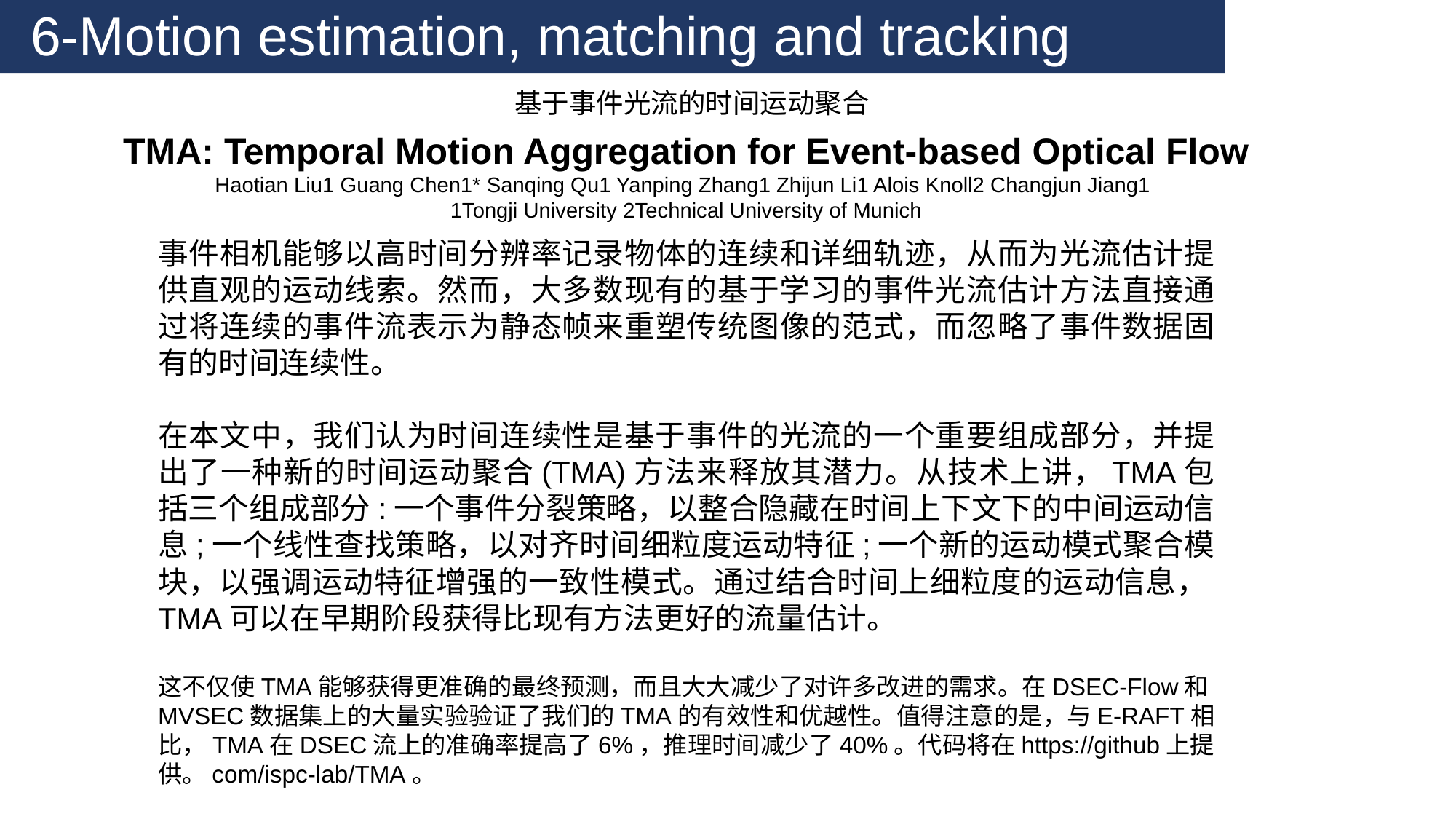

6-Motion estimation, matching and tracking
基于事件光流的时间运动聚合
TMA: Temporal Motion Aggregation for Event-based Optical Flow
Haotian Liu1 Guang Chen1* Sanqing Qu1 Yanping Zhang1 Zhijun Li1 Alois Knoll2 Changjun Jiang1
1Tongji University 2Technical University of Munich
事件相机能够以高时间分辨率记录物体的连续和详细轨迹，从而为光流估计提供直观的运动线索。然而，大多数现有的基于学习的事件光流估计方法直接通过将连续的事件流表示为静态帧来重塑传统图像的范式，而忽略了事件数据固有的时间连续性。

在本文中，我们认为时间连续性是基于事件的光流的一个重要组成部分，并提出了一种新的时间运动聚合(TMA)方法来释放其潜力。从技术上讲，TMA包括三个组成部分:一个事件分裂策略，以整合隐藏在时间上下文下的中间运动信息;一个线性查找策略，以对齐时间细粒度运动特征;一个新的运动模式聚合模块，以强调运动特征增强的一致性模式。通过结合时间上细粒度的运动信息，TMA可以在早期阶段获得比现有方法更好的流量估计。

这不仅使TMA能够获得更准确的最终预测，而且大大减少了对许多改进的需求。在DSEC-Flow和MVSEC数据集上的大量实验验证了我们的TMA的有效性和优越性。值得注意的是，与E-RAFT相比，TMA在DSEC流上的准确率提高了6%，推理时间减少了40%。代码将在https://github上提供。com/ispc-lab/TMA。